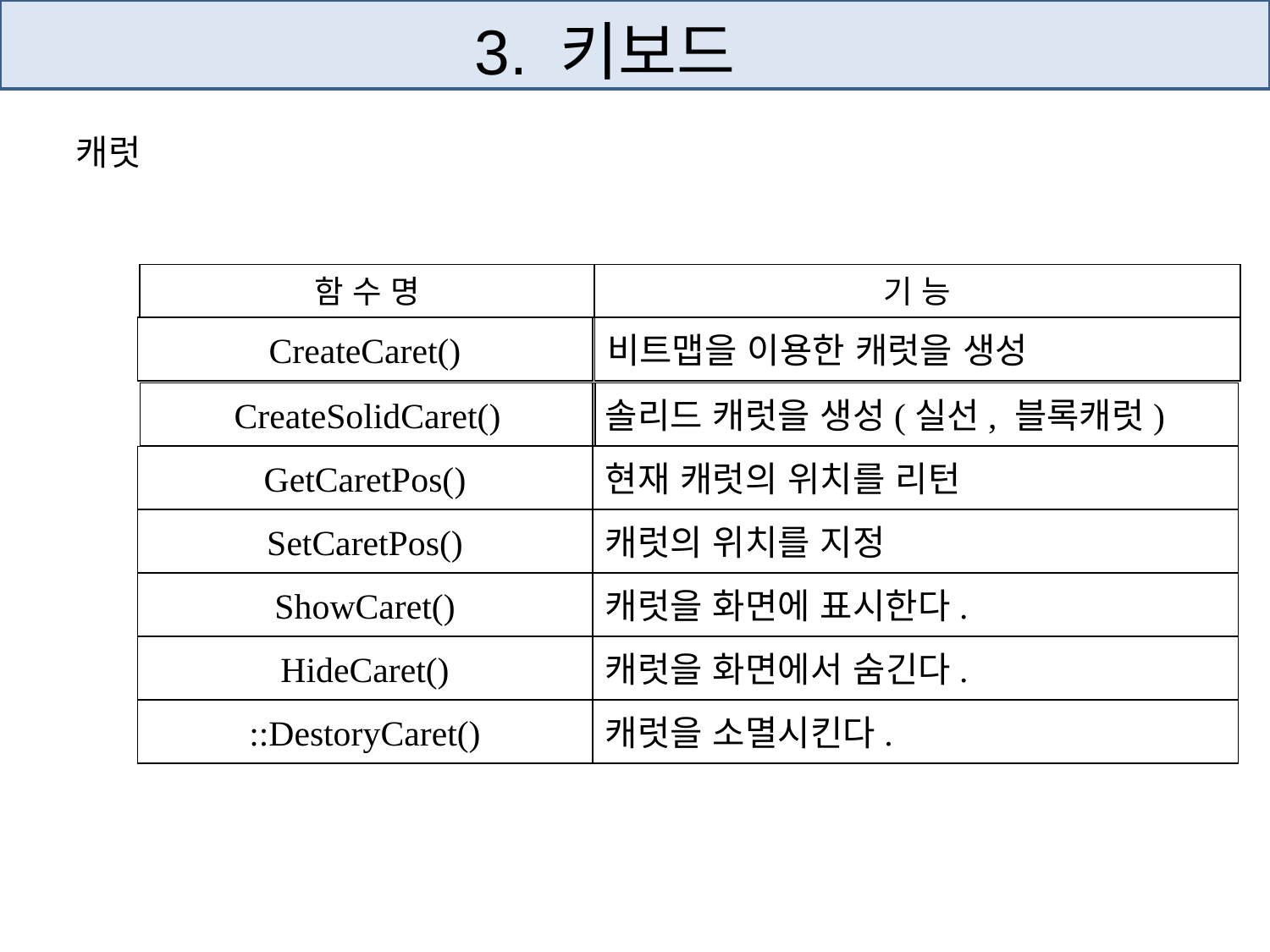

# 3. 키보드
캐럿
함 수 명
기 능
CreateCaret()
비트맵을 이용한 캐럿을 생성
CreateSolidCaret()
솔리드 캐럿을 생성(실선, 블록캐럿)
GetCaretPos()
현재 캐럿의 위치를 리턴
SetCaretPos()
캐럿의 위치를 지정
ShowCaret()
캐럿을 화면에 표시한다.
HideCaret()
캐럿을 화면에서 숨긴다.
::DestoryCaret()
캐럿을 소멸시킨다.